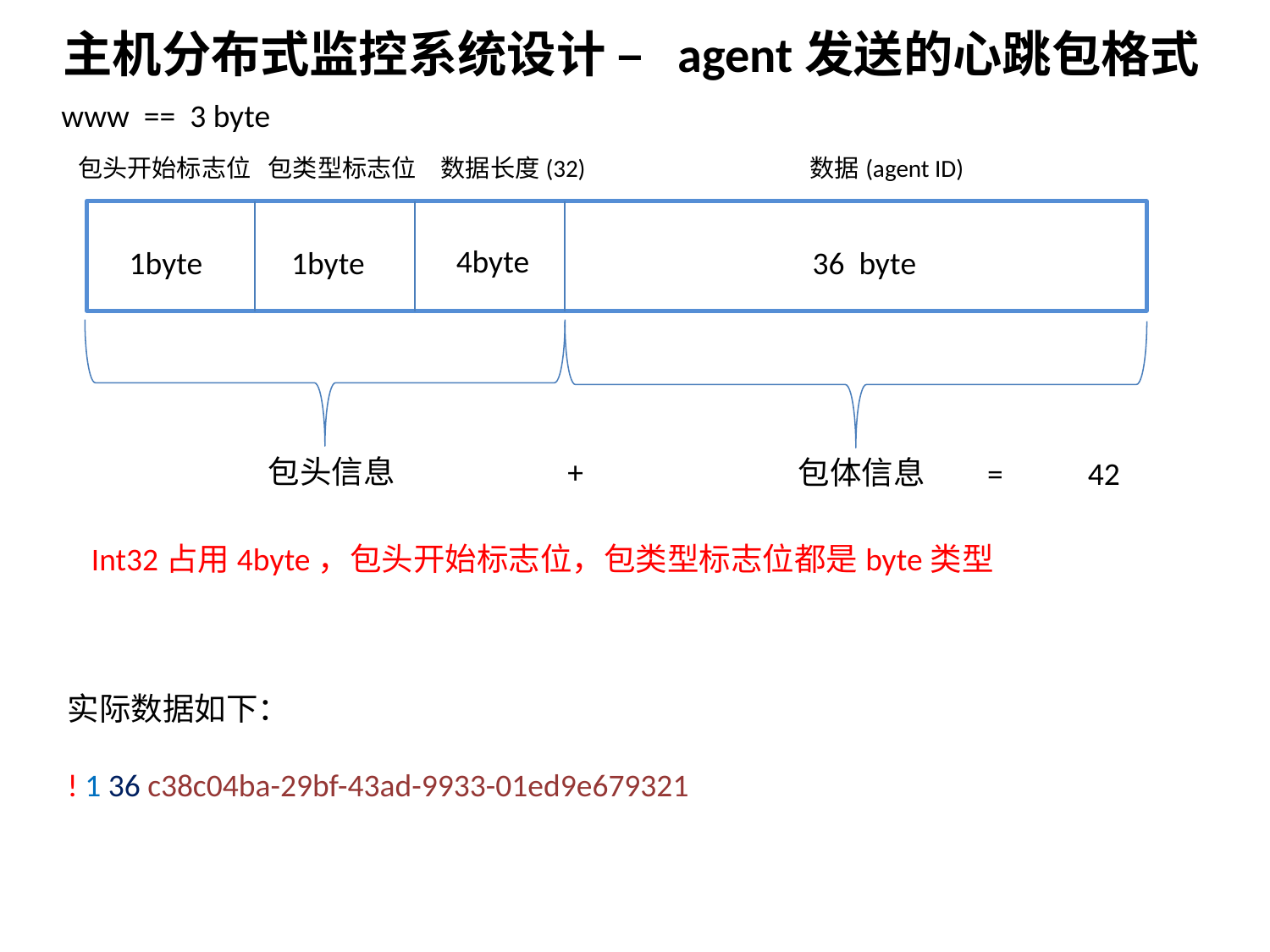

主机分布式监控系统设计 –  agent发送的心跳包格式
www  ==  3 byte

包头开始标志位
包类型标志位
数据长度(32)
数据(agent ID)

4byte
1byte
1byte
36  byte
包头信息
+
包体信息
=
42
Int32占用4byte，包头开始标志位，包类型标志位都是byte类型
实际数据如下：

! 1 36 c38c04ba-29bf-43ad-9933-01ed9e679321